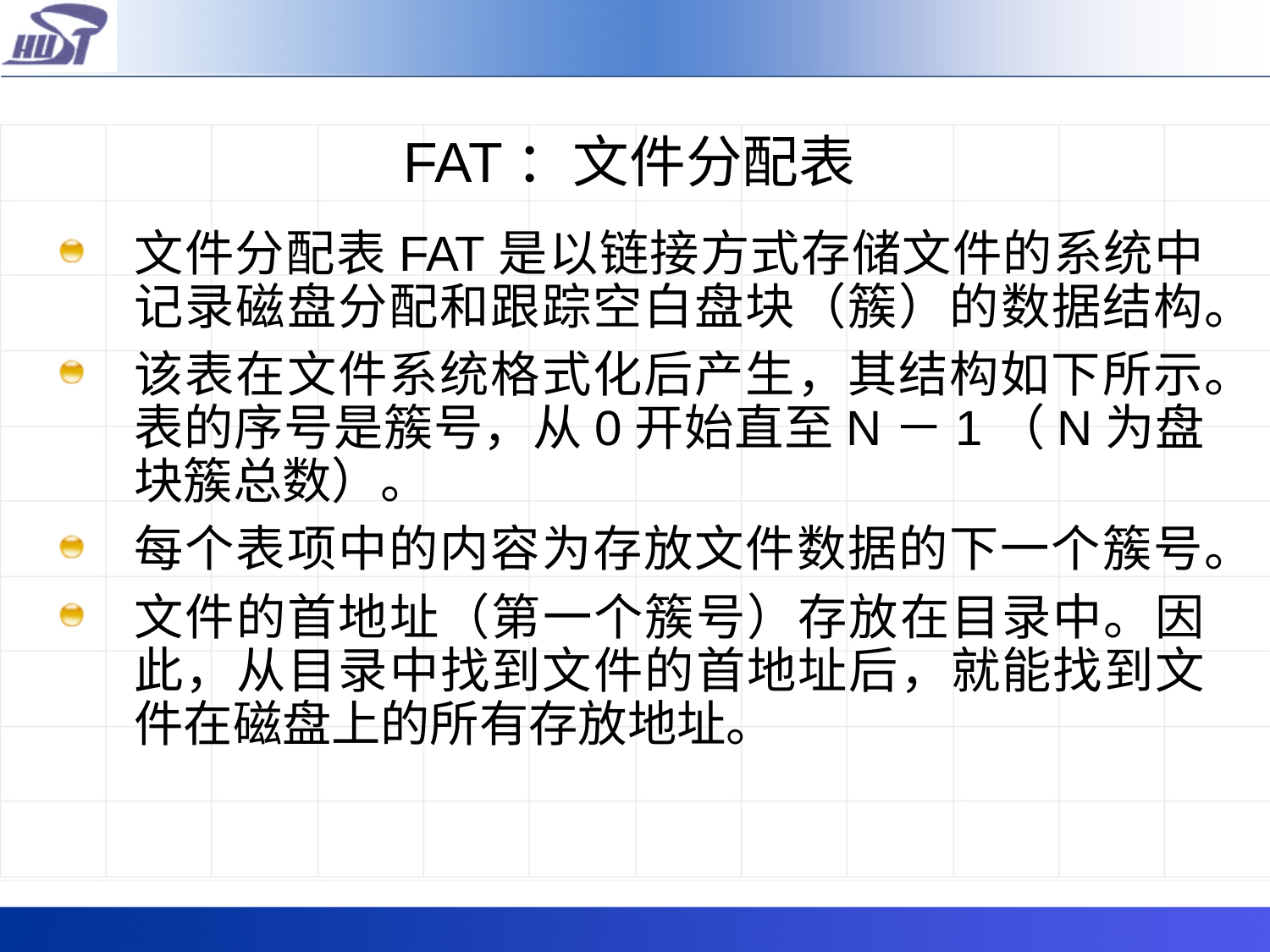

# FAT：文件分配表
文件分配表FAT是以链接方式存储文件的系统中记录磁盘分配和跟踪空白盘块（簇）的数据结构。
该表在文件系统格式化后产生，其结构如下所示。表的序号是簇号，从0开始直至N－1（N为盘块簇总数）。
每个表项中的内容为存放文件数据的下一个簇号。
文件的首地址（第一个簇号）存放在目录中。因此，从目录中找到文件的首地址后，就能找到文件在磁盘上的所有存放地址。